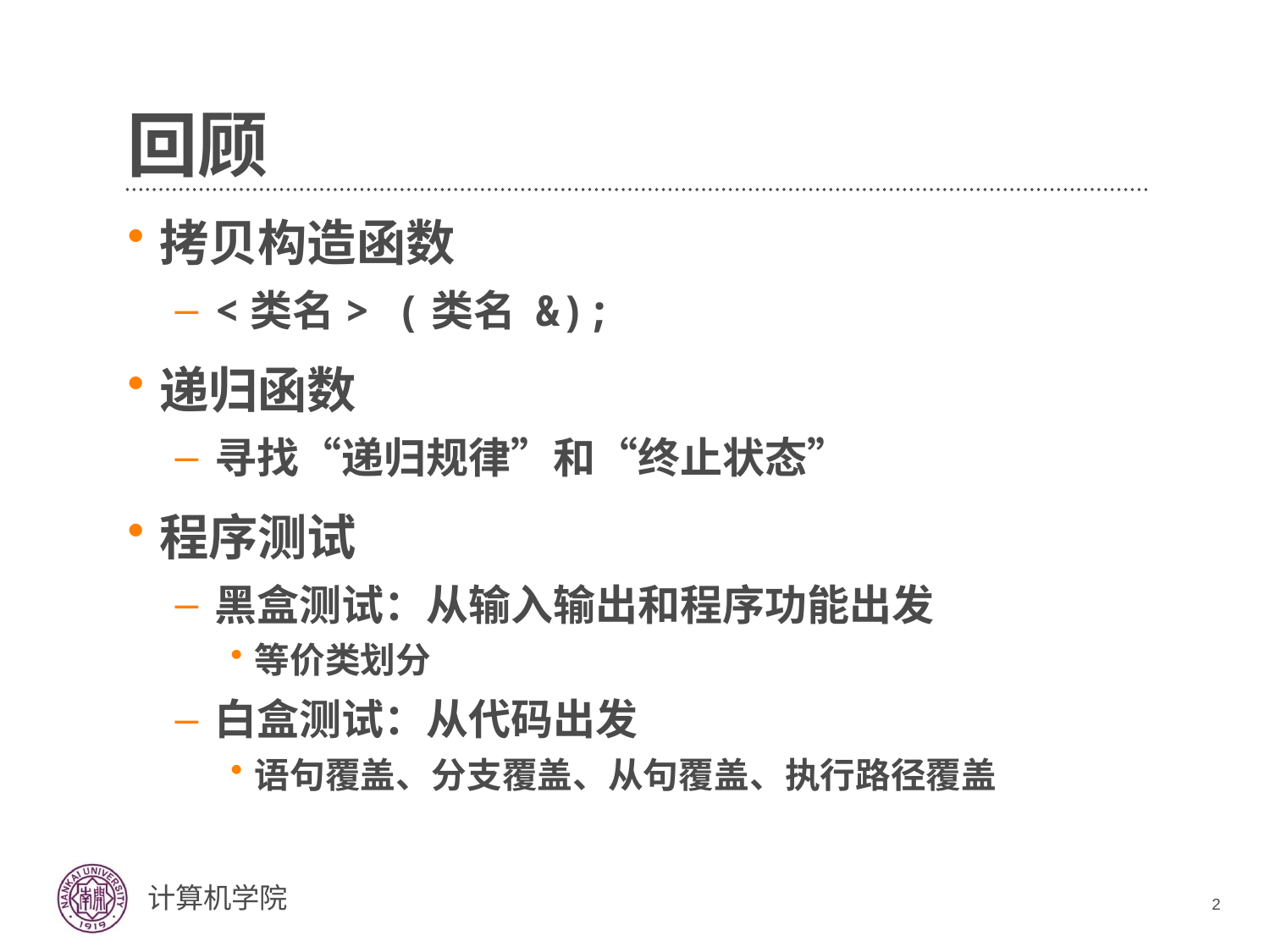

# 回顾
拷贝构造函数
<类名> (类名 &);
递归函数
寻找“递归规律”和“终止状态”
程序测试
黑盒测试：从输入输出和程序功能出发
等价类划分
白盒测试：从代码出发
语句覆盖、分支覆盖、从句覆盖、执行路径覆盖
2